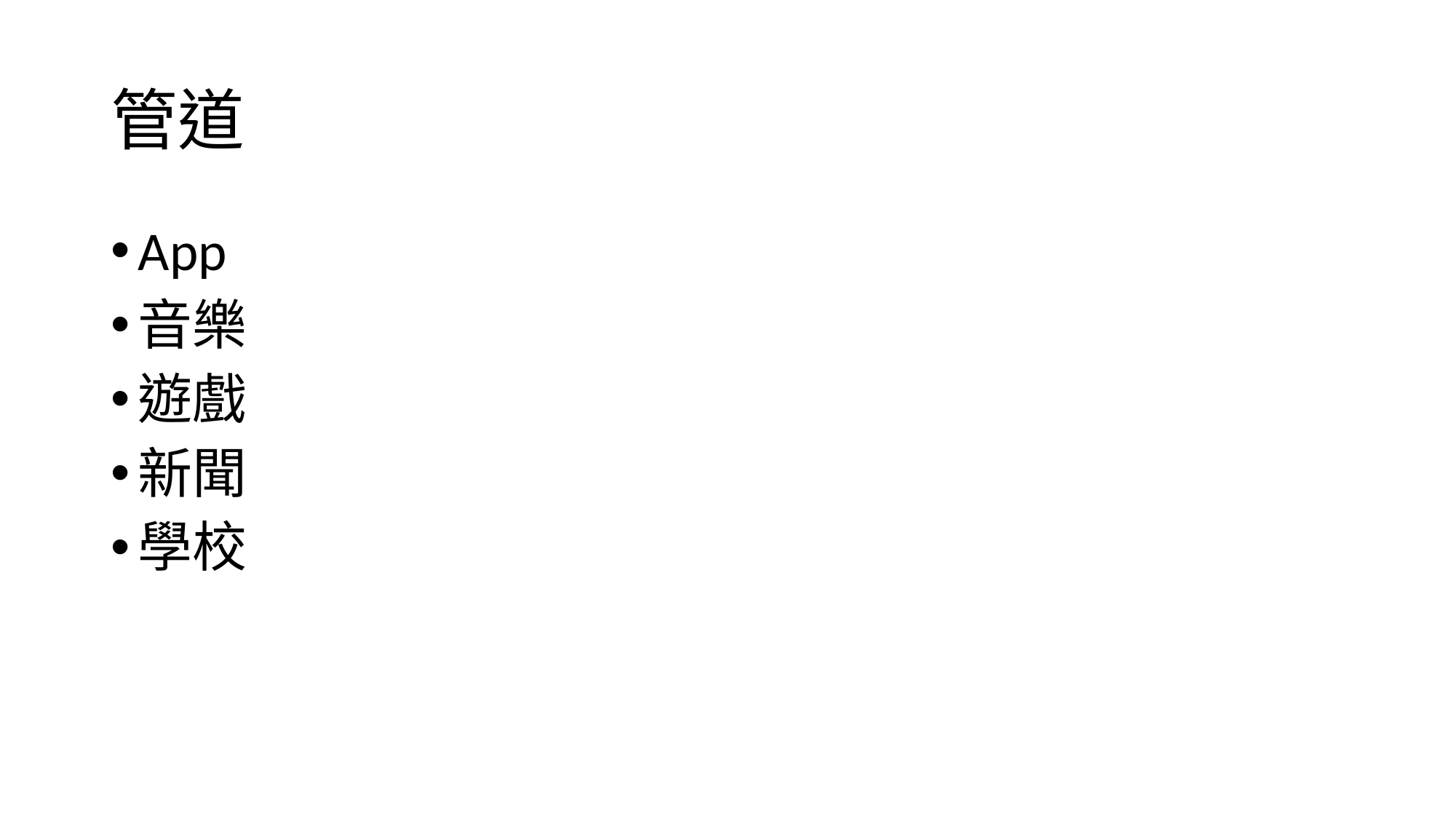

# 管道
App
音樂
遊戲
新聞
學校